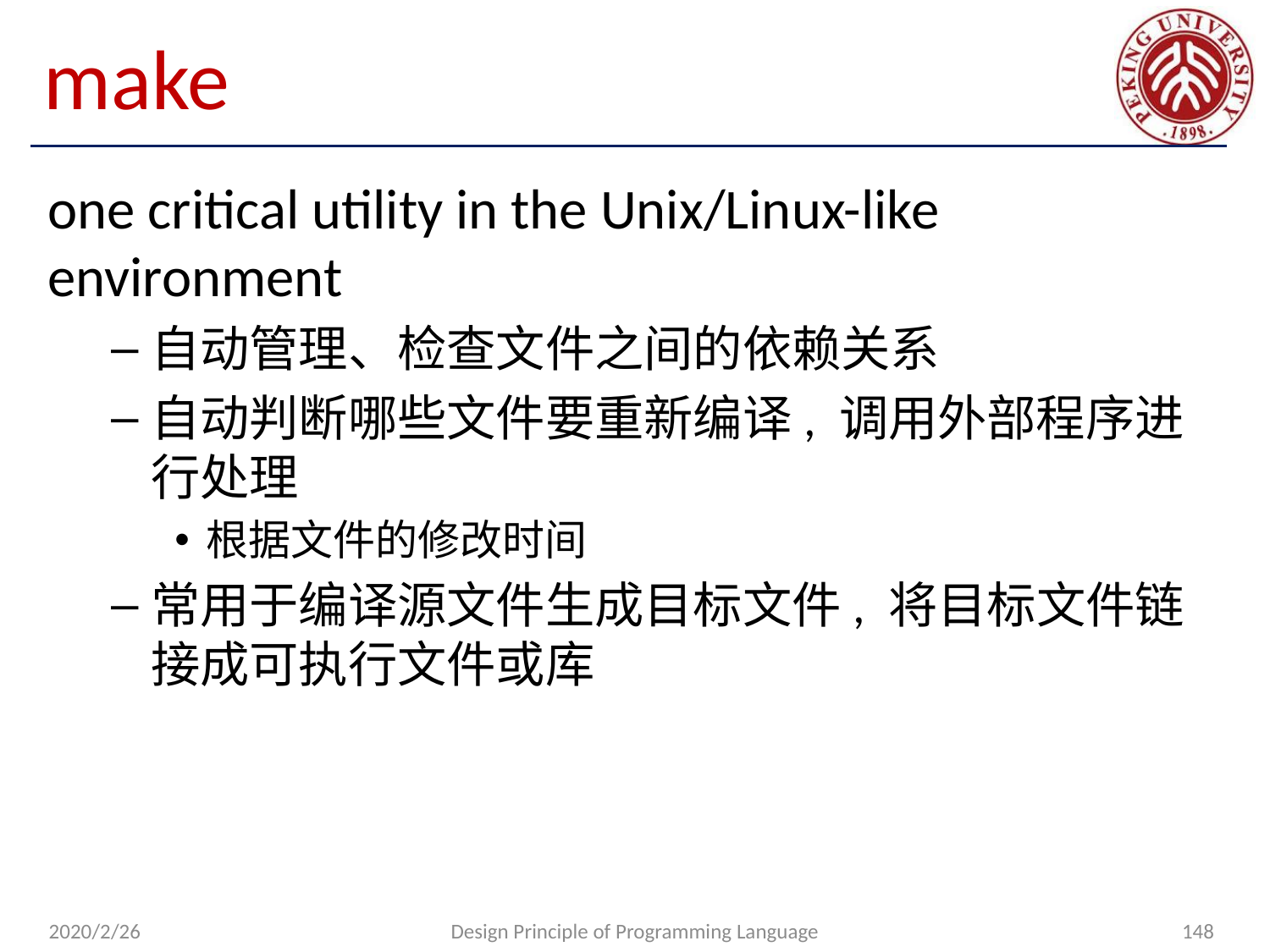

# make
one critical utility in the Unix/Linux-like  environment
自动管理、检查文件之间的依赖关系
自动判断哪些文件要重新编译, 调用外部程序进行处理
根据文件的修改时间
常用于编译源文件生成目标文件, 将目标文件链接成可执行文件或库
2020/2/26
Design Principle of Programming Language
148